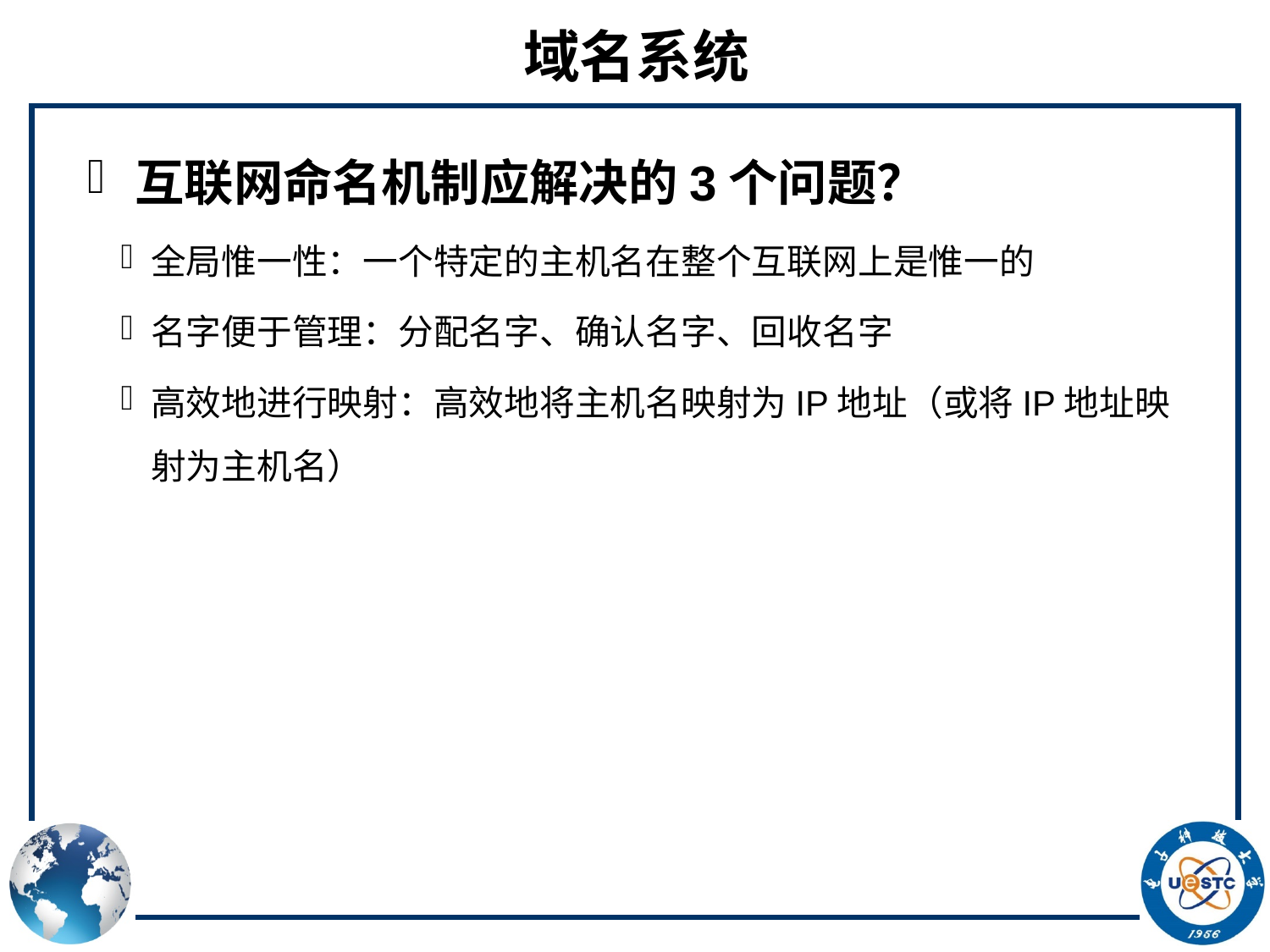

# 域名系统
互联网命名机制应解决的3个问题？
全局惟一性：一个特定的主机名在整个互联网上是惟一的
名字便于管理：分配名字、确认名字、回收名字
高效地进行映射：高效地将主机名映射为IP地址（或将IP地址映射为主机名）